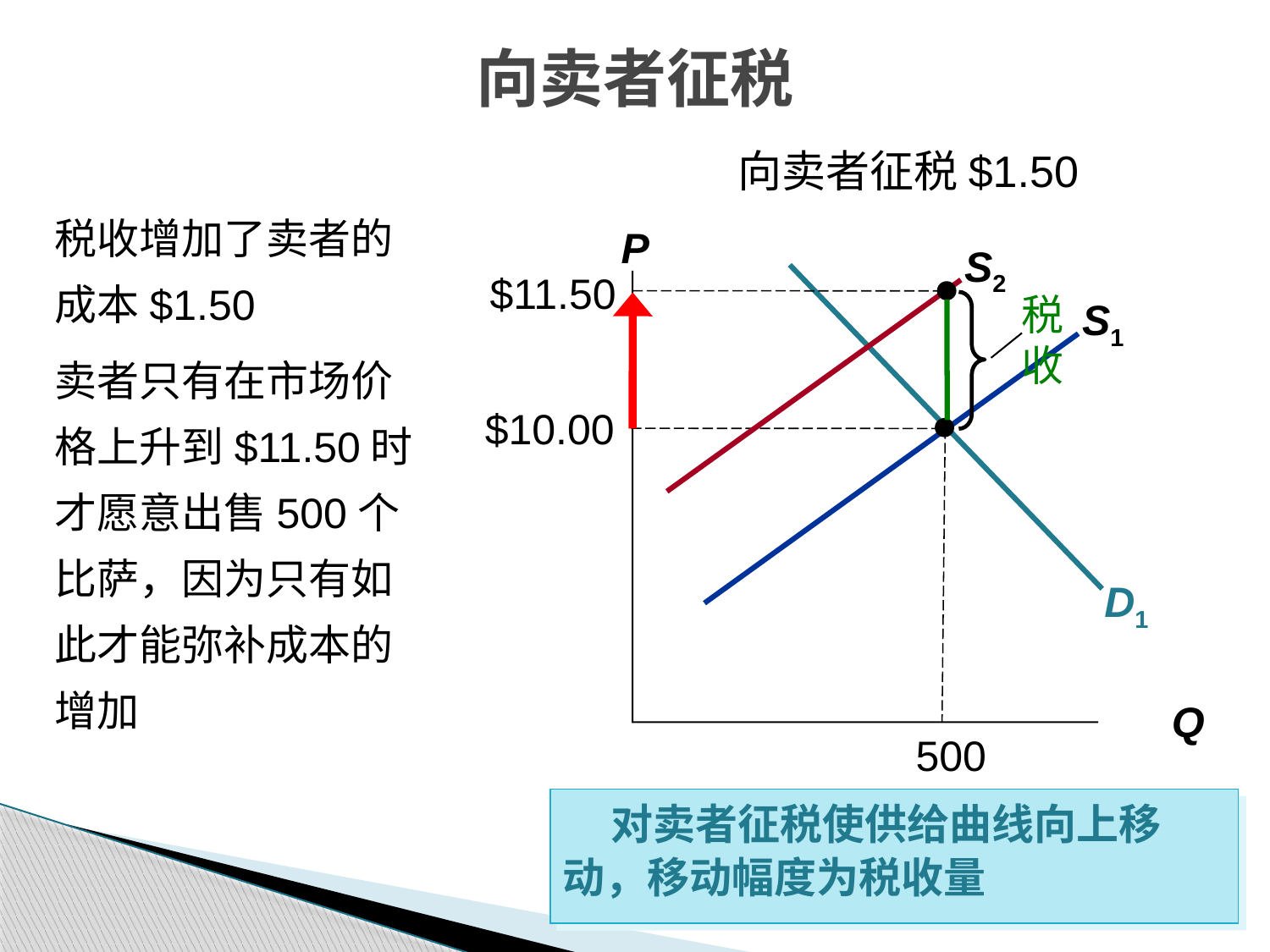

向卖者征税
向卖者征税$1.50
税收增加了卖者的成本$1.50
卖者只有在市场价格上升到$11.50时才愿意出售500个比萨，因为只有如此才能弥补成本的增加
P

Q
S2

D1
$11.50

税收

S1

$10.00

500
    对卖者征税使供给曲线向上移动，移动幅度为税收量